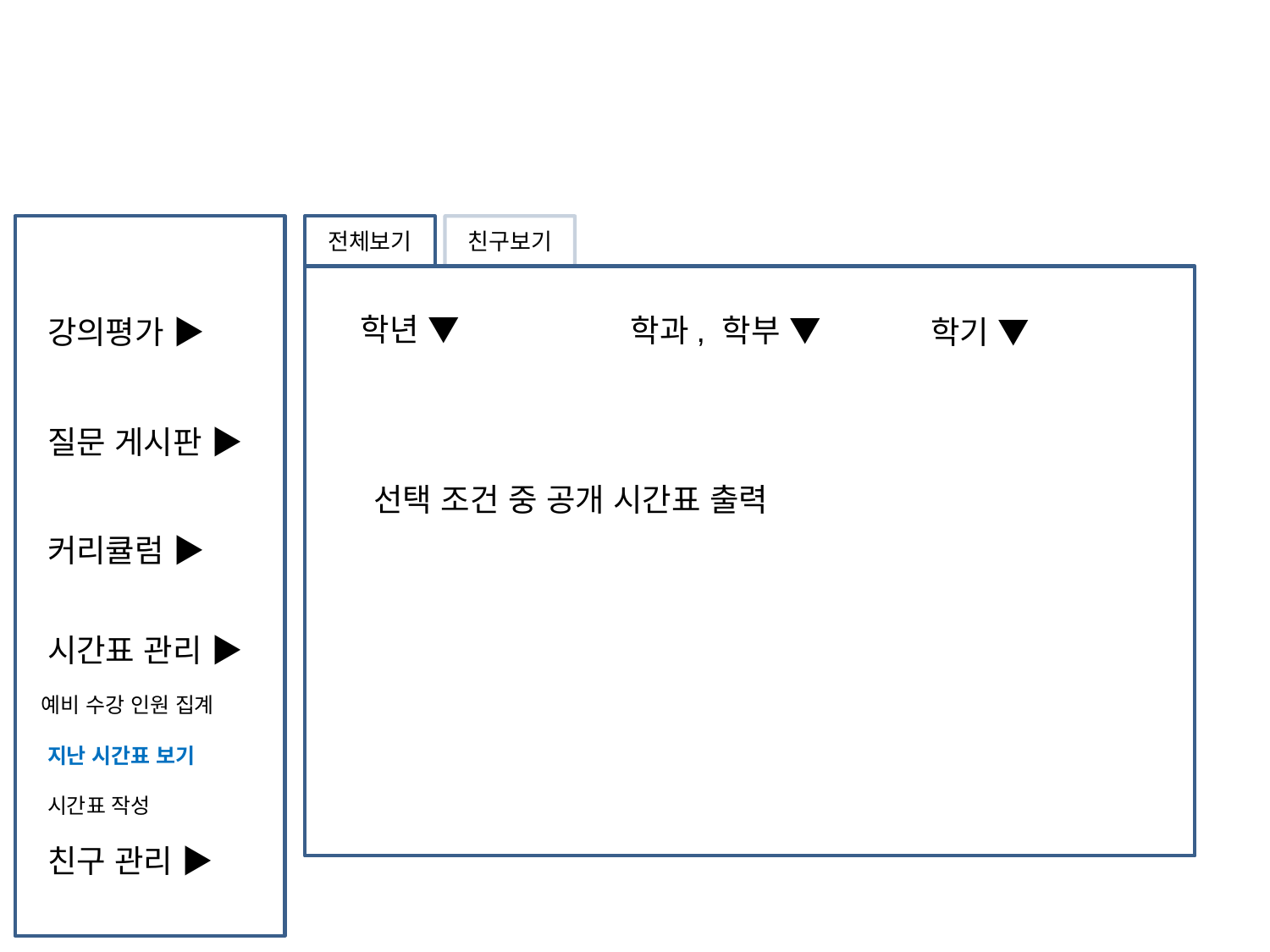

전체보기
친구보기

학년 ▼
학과, 학부 ▼
강의평가 ▶
학기 ▼
질문 게시판 ▶
선택 조건 중 공개 시간표 출력
커리큘럼 ▶
시간표 관리 ▶
예비 수강 인원 집계
지난 시간표 보기
시간표 작성
친구 관리 ▶